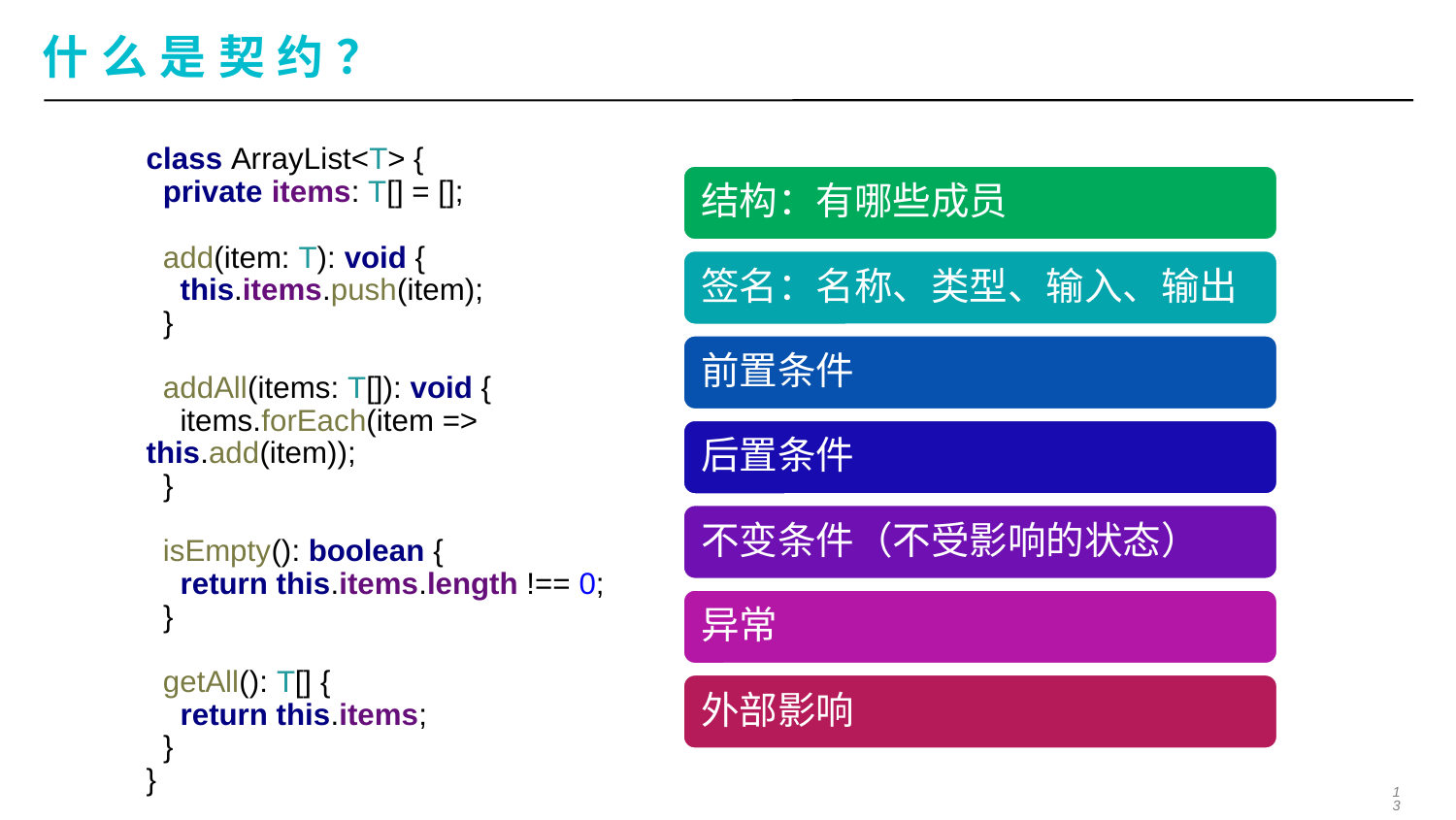

# 什么是契约？
class ArrayList<T> {
  private items: T[] = [];
  add(item: T): void {
    this.items.push(item);
  }
  addAll(items: T[]): void {
    items.forEach(item => this.add(item));
  }
  isEmpty(): boolean {
    return this.items.length !== 0;
  }
  getAll(): T[] {
    return this.items;
  }
}
结构：有哪些成员
签名：名称、类型、输入、输出
前置条件
后置条件
不变条件（不受影响的状态）
异常
外部影响
13